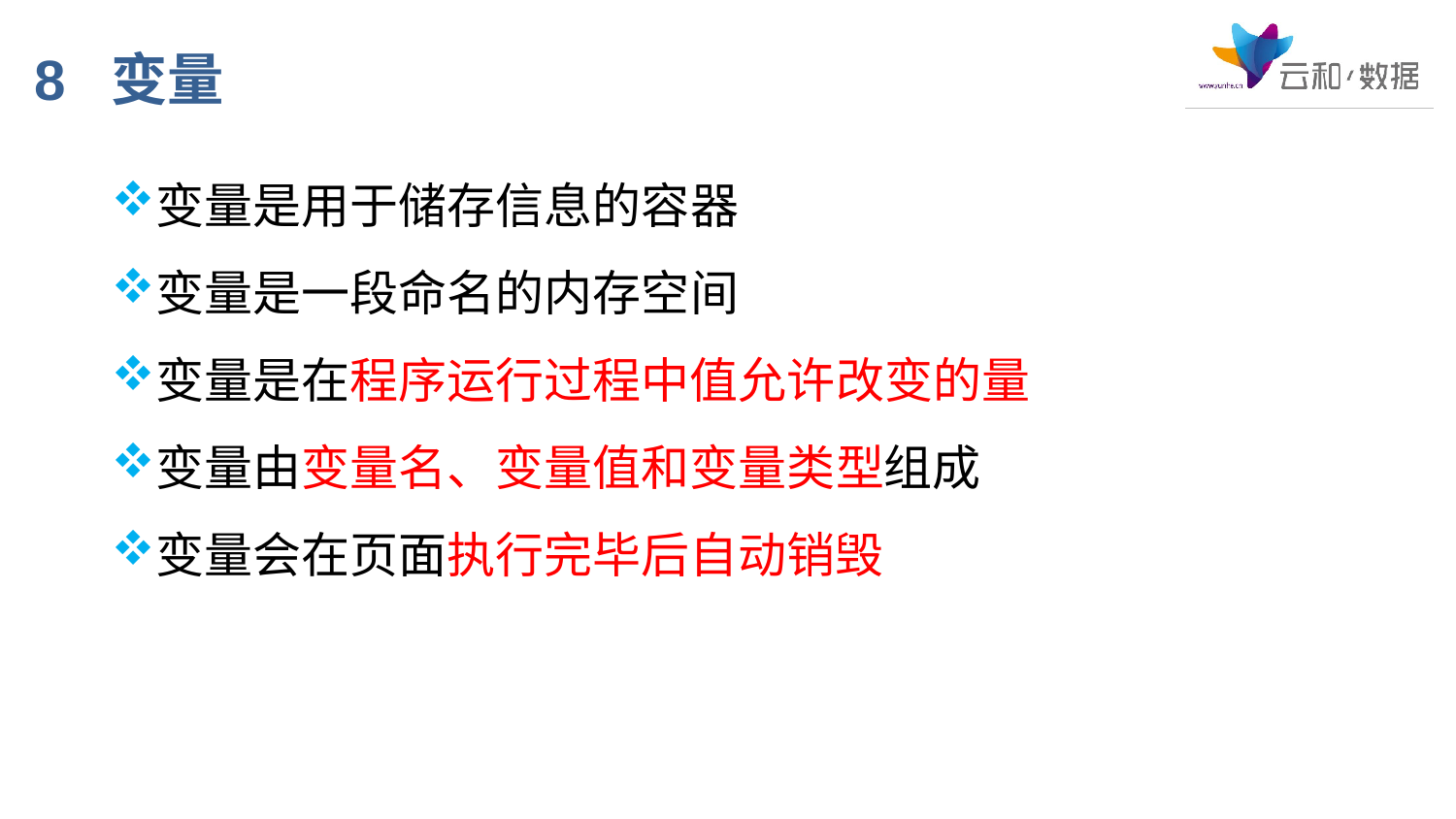

8  变量
变量是用于储存信息的容器
变量是一段命名的内存空间
变量是在程序运行过程中值允许改变的量
变量由变量名、变量值和变量类型组成
变量会在页面执行完毕后自动销毁

10